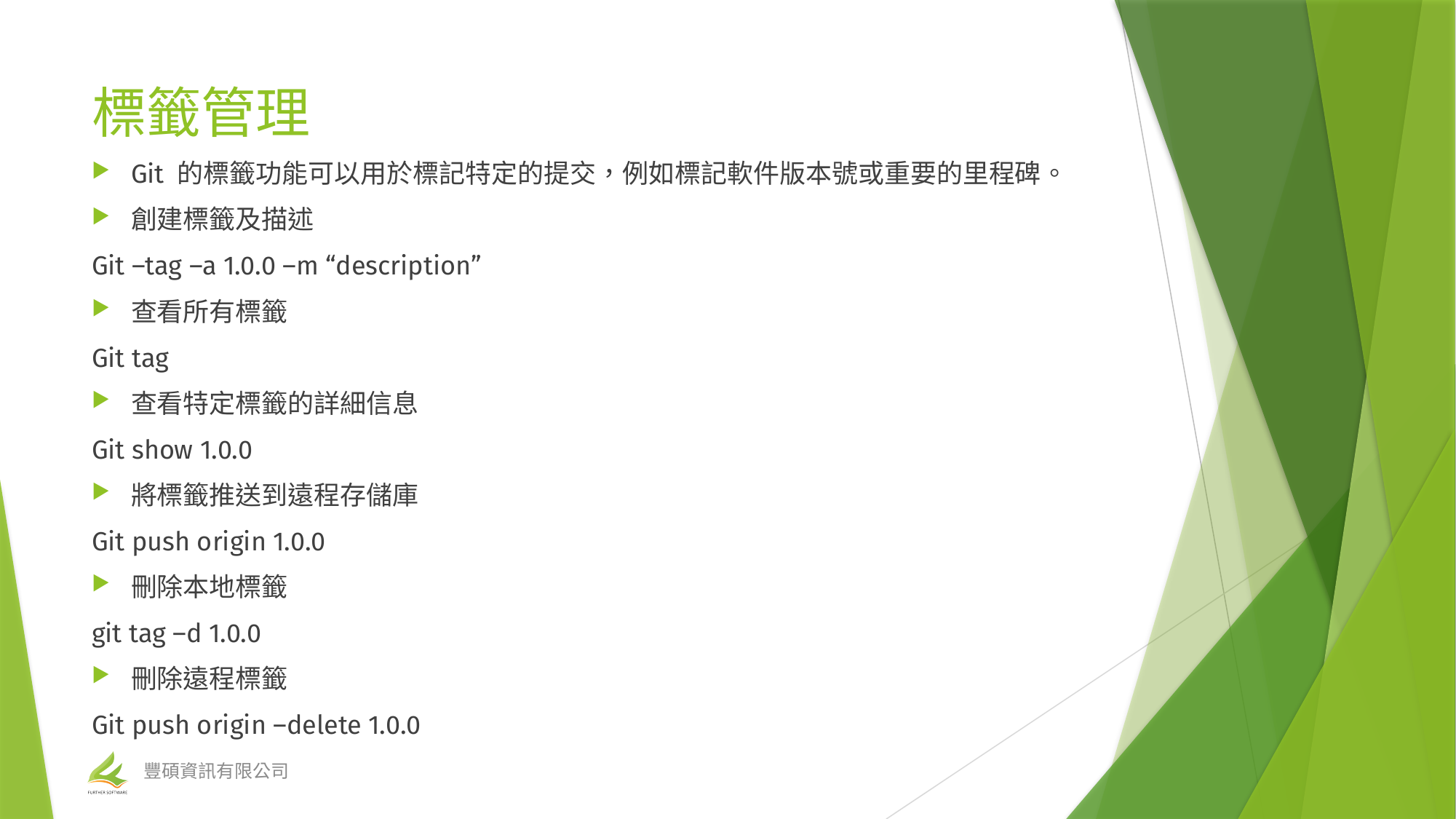

# 標籤管理
Git 的標籤功能可以用於標記特定的提交，例如標記軟件版本號或重要的里程碑。
創建標籤及描述
Git –tag –a 1.0.0 –m “description”
查看所有標籤
Git tag
查看特定標籤的詳細信息
Git show 1.0.0
將標籤推送到遠程存儲庫
Git push origin 1.0.0
刪除本地標籤
git tag –d 1.0.0
刪除遠程標籤
Git push origin –delete 1.0.0

豐碩資訊有限公司